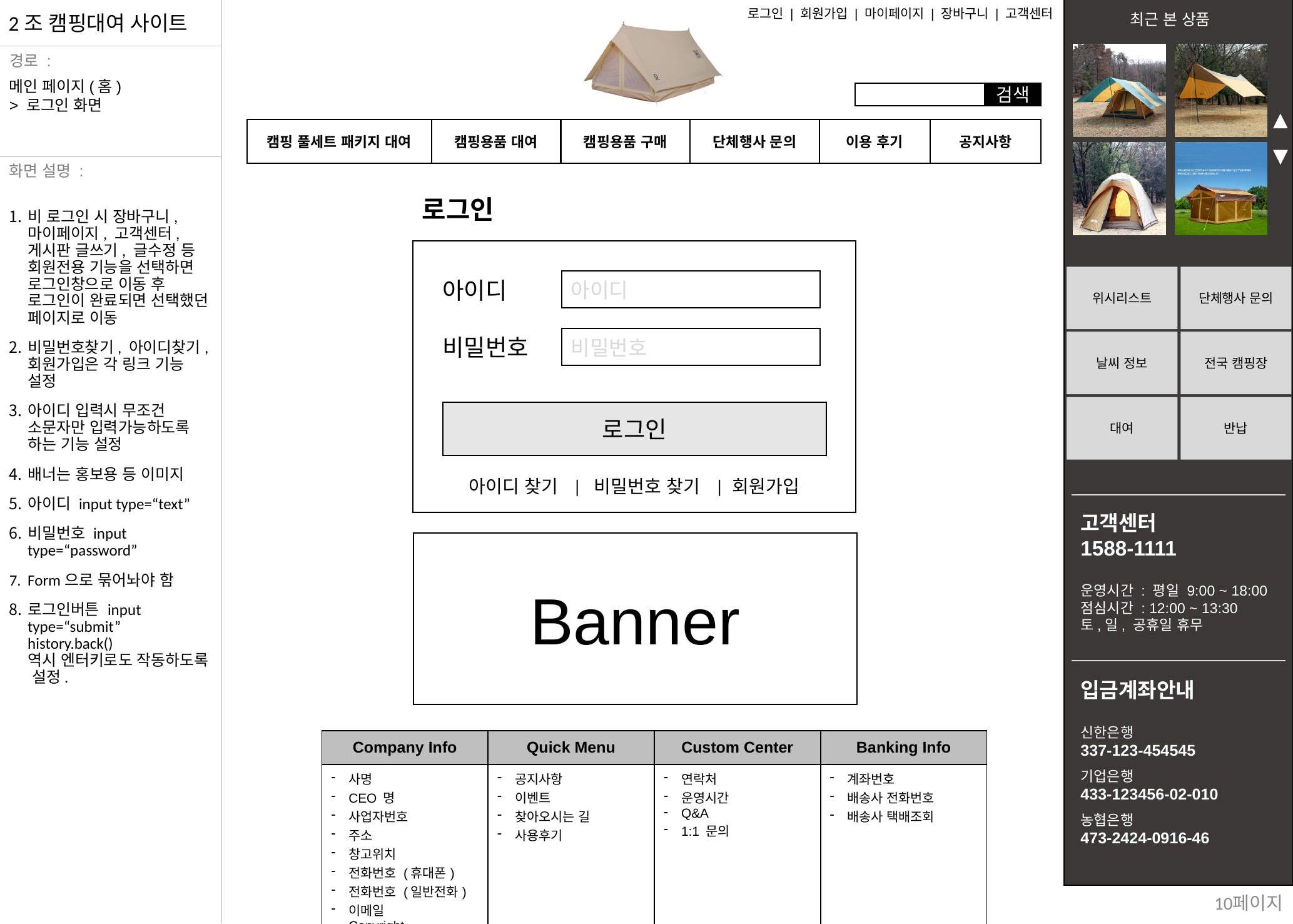

메인 페이지(홈)
> 로그인 화면
로그인
비 로그인 시 장바구니, 마이페이지, 고객센터, 게시판 글쓰기, 글수정 등 회원전용 기능을 선택하면 로그인창으로 이동 후 로그인이 완료되면 선택했던 페이지로 이동
비밀번호찾기, 아이디찾기,회원가입은 각 링크 기능 설정
아이디 입력시 무조건 소문자만 입력가능하도록 하는 기능 설정
배너는 홍보용 등 이미지
아이디 input type=“text”
비밀번호 input type=“password”
Form으로 묶어놔야 함
로그인버튼 input type=“submit”
history.back()
역시 엔터키로도 작동하도록  설정.

아이디
아이디
비밀번호
비밀번호
로그인
아이디 찾기  |  비밀번호 찾기  | 회원가입
Banner